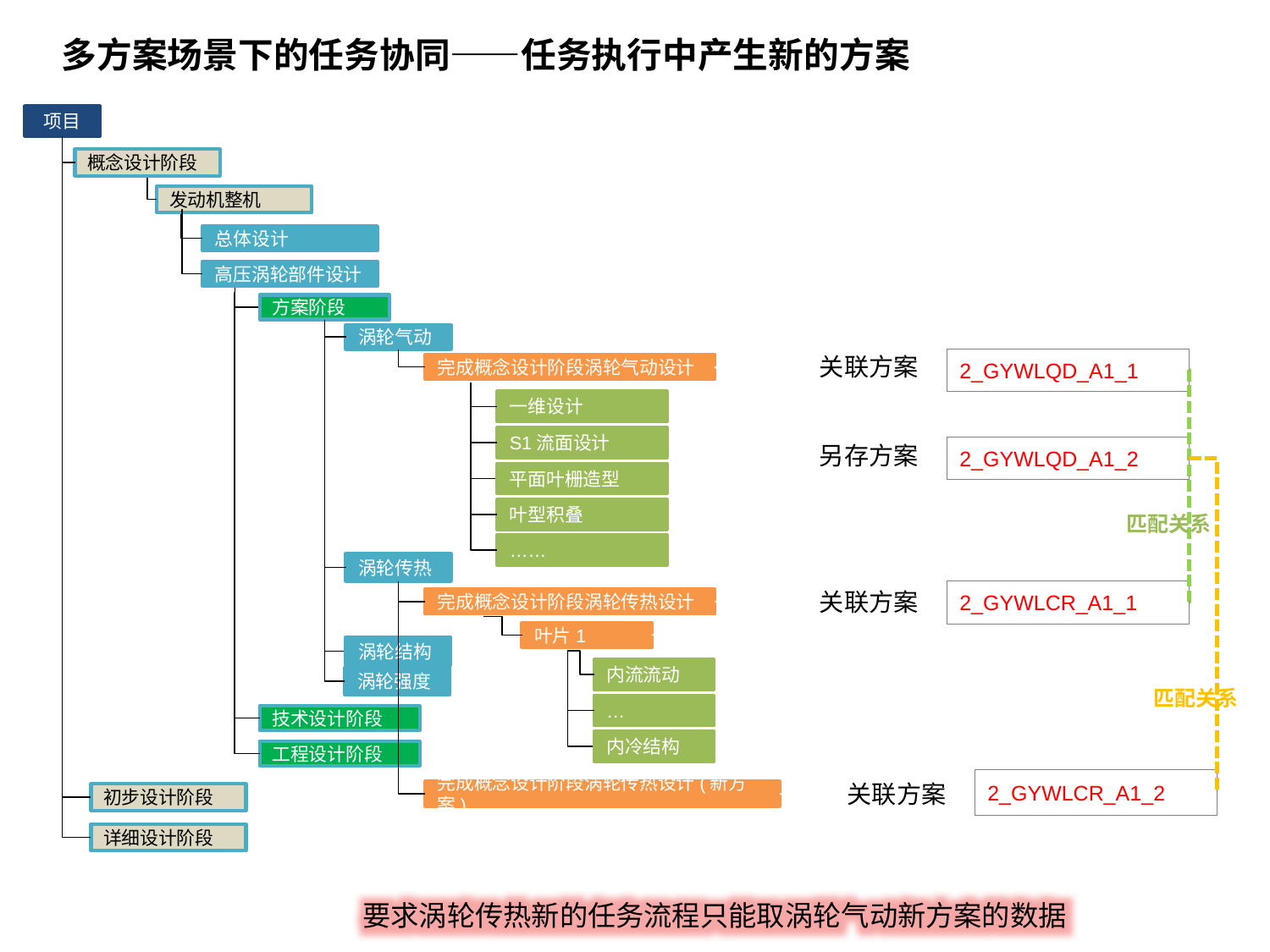

多方案场景下的任务协同——任务执行中产生新的方案
项目
概念设计阶段
发动机整机
总体设计
高压涡轮部件设计
方案阶段
涡轮气动
关联方案
2_GYWLQD_A1_1
完成概念设计阶段涡轮气动设计
匹配关系
一维设计
S1流面设计
另存方案
2_GYWLQD_A1_2
匹配关系
平面叶栅造型
叶型积叠
……
涡轮传热
关联方案
2_GYWLCR_A1_1
完成概念设计阶段涡轮传热设计(新方案)
完成概念设计阶段涡轮传热设计
叶片1
涡轮结构
内流流动
涡轮强度
…
技术设计阶段
内冷结构
工程设计阶段
2_GYWLCR_A1_2
关联方案
初步设计阶段
详细设计阶段
要求涡轮传热新的任务流程只能取涡轮气动新方案的数据